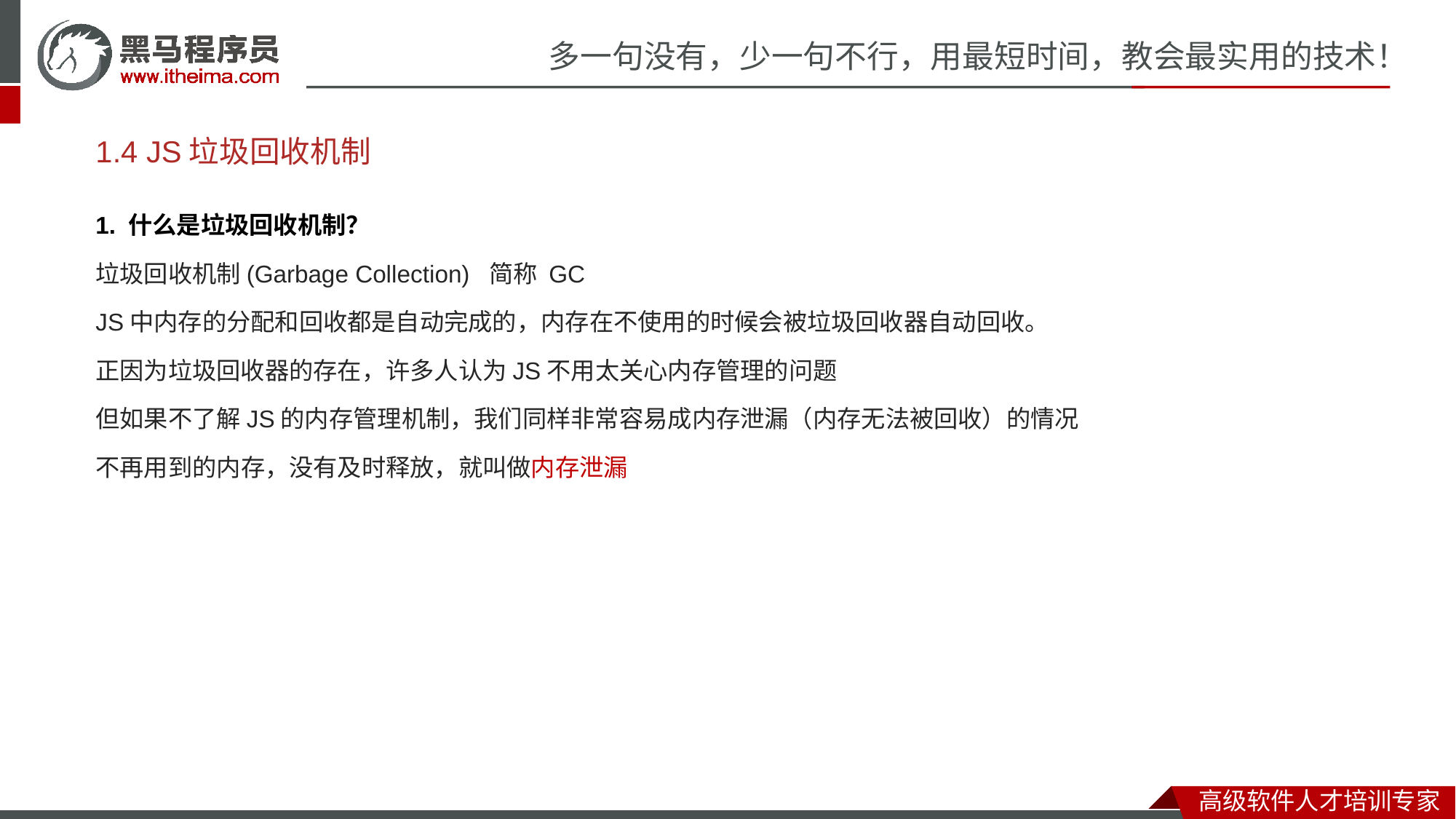

# 1.4 JS垃圾回收机制
1. 什么是垃圾回收机制？
垃圾回收机制(Garbage Collection)  简称 GC
JS中内存的分配和回收都是自动完成的，内存在不使用的时候会被垃圾回收器自动回收。
正因为垃圾回收器的存在，许多人认为JS不用太关心内存管理的问题
但如果不了解JS的内存管理机制，我们同样非常容易成内存泄漏（内存无法被回收）的情况
不再用到的内存，没有及时释放，就叫做内存泄漏